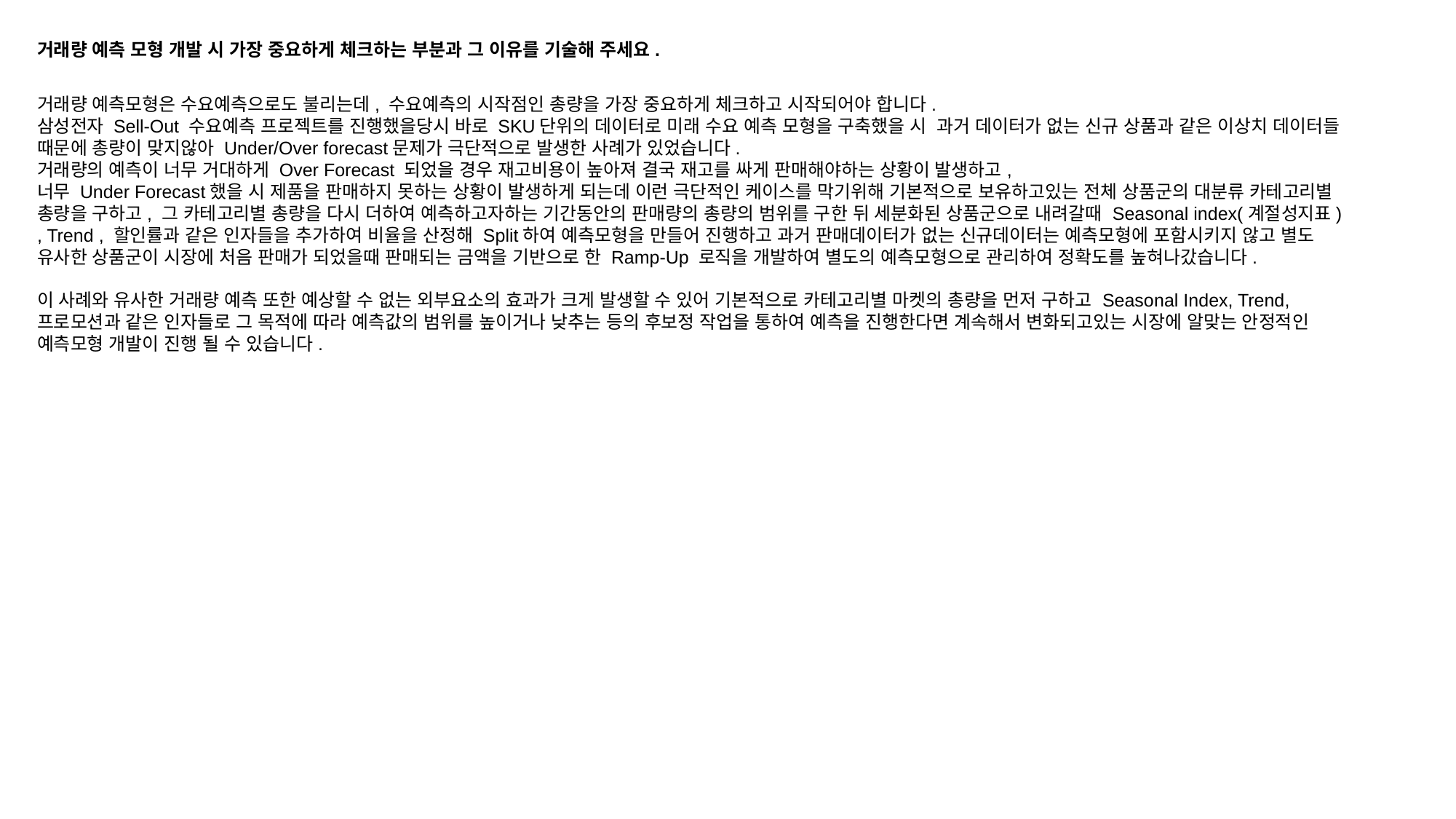

거래량 예측 모형 개발 시 가장 중요하게 체크하는 부분과 그 이유를 기술해 주세요.

거래량 예측모형은 수요예측으로도 불리는데, 수요예측의 시작점인 총량을 가장 중요하게 체크하고 시작되어야 합니다.
삼성전자 Sell-Out 수요예측 프로젝트를 진행했을당시 바로 SKU단위의 데이터로 미래 수요 예측 모형을 구축했을 시  과거 데이터가 없는 신규 상품과 같은 이상치 데이터들 때문에 총량이 맞지않아 Under/Over forecast문제가 극단적으로 발생한 사례가 있었습니다.
거래량의 예측이 너무 거대하게 Over Forecast 되었을 경우 재고비용이 높아져 결국 재고를 싸게 판매해야하는 상황이 발생하고,
너무 Under Forecast했을 시 제품을 판매하지 못하는 상황이 발생하게 되는데 이런 극단적인 케이스를 막기위해 기본적으로 보유하고있는 전체 상품군의 대분류 카테고리별 총량을 구하고, 그 카테고리별 총량을 다시 더하여 예측하고자하는 기간동안의 판매량의 총량의 범위를 구한 뒤 세분화된 상품군으로 내려갈때 Seasonal index(계절성지표) , Trend , 할인률과 같은 인자들을 추가하여 비율을 산정해 Split하여 예측모형을 만들어 진행하고 과거 판매데이터가 없는 신규데이터는 예측모형에 포함시키지 않고 별도 유사한 상품군이 시장에 처음 판매가 되었을때 판매되는 금액을 기반으로 한 Ramp-Up 로직을 개발하여 별도의 예측모형으로 관리하여 정확도를 높혀나갔습니다.

이 사례와 유사한 거래량 예측 또한 예상할 수 없는 외부요소의 효과가 크게 발생할 수 있어 기본적으로 카테고리별 마켓의 총량을 먼저 구하고 Seasonal Index, Trend,프로모션과 같은 인자들로 그 목적에 따라 예측값의 범위를 높이거나 낮추는 등의 후보정 작업을 통하여 예측을 진행한다면 계속해서 변화되고있는 시장에 알맞는 안정적인 예측모형 개발이 진행 될 수 있습니다.